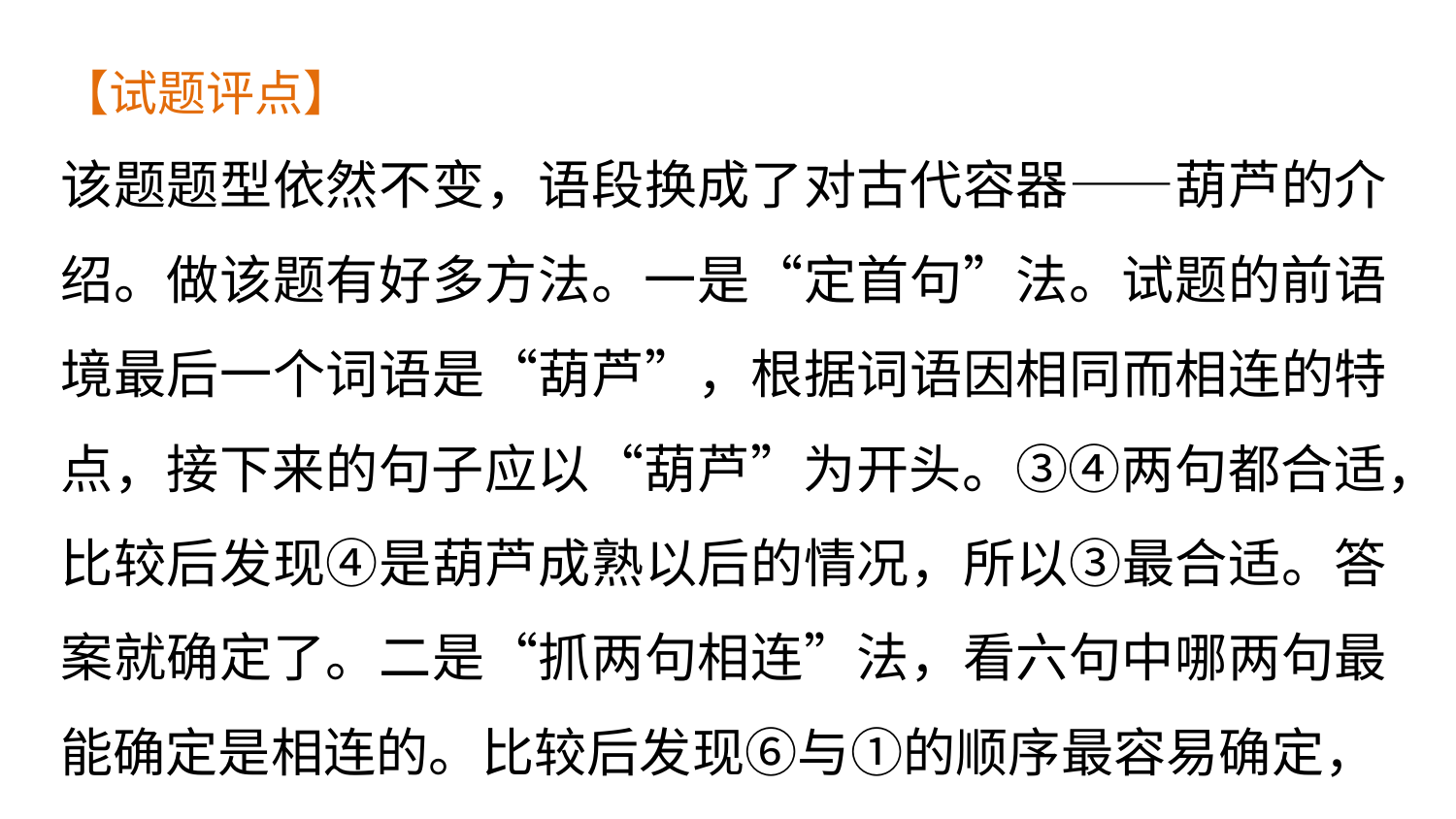

【试题评点】
该题题型依然不变，语段换成了对古代容器——葫芦的介绍。做该题有好多方法。一是“定首句”法。试题的前语境最后一个词语是“葫芦”，根据词语因相同而相连的特点，接下来的句子应以“葫芦”为开头。③④两句都合适，比较后发现④是葫芦成熟以后的情况，所以③最合适。答案就确定了。二是“抓两句相连”法，看六句中哪两句最能确定是相连的。比较后发现⑥与①的顺序最容易确定，